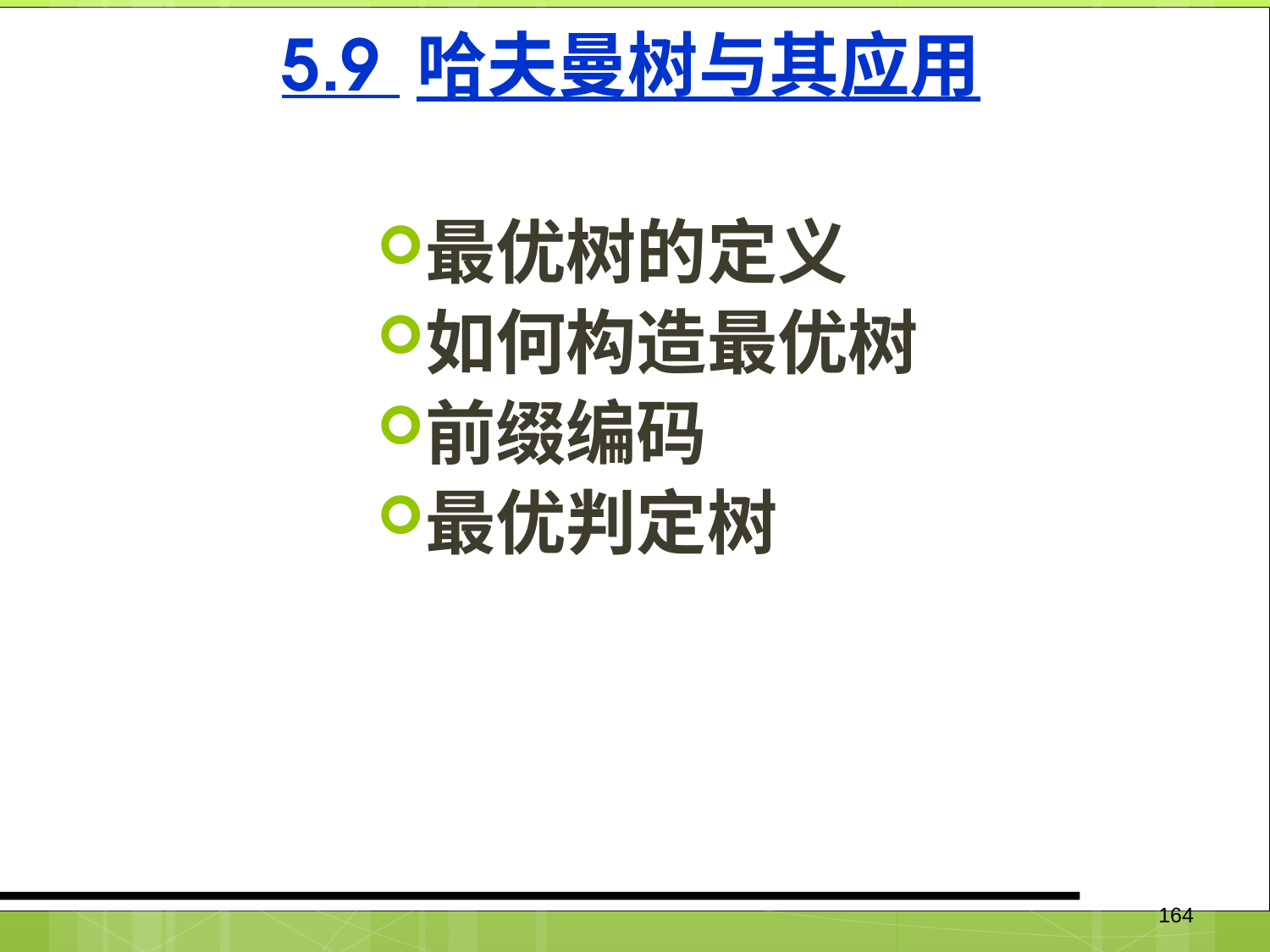

5.9 哈夫曼树与其应用
最优树的定义
如何构造最优树
前缀编码
最优判定树
164